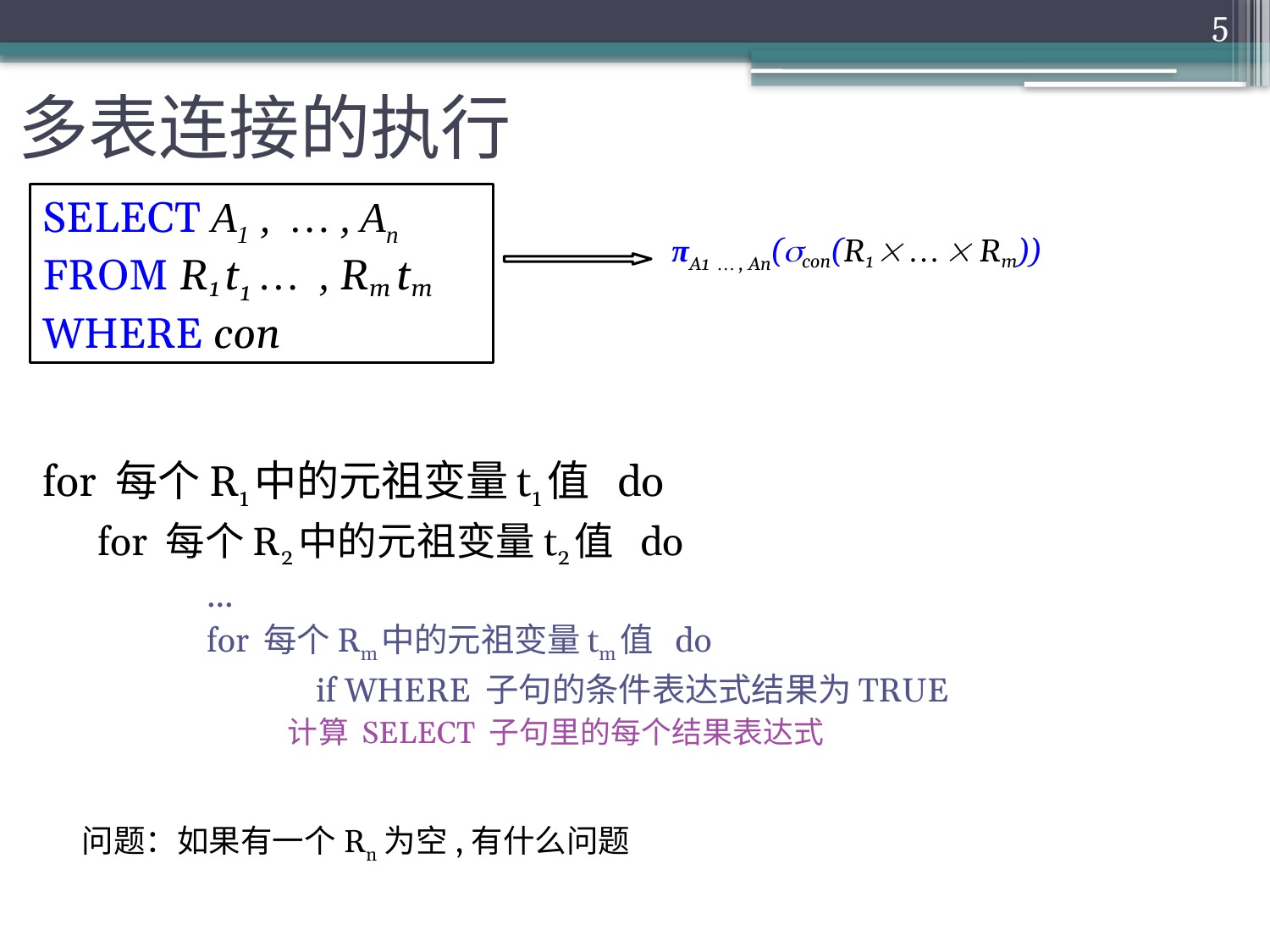

5
# 多表连接的执行
SELECT A1 ,  … , An
FROM R1 t1 …  , Rm tm
WHERE con
πA1  … , An(σcon(R1 × … × Rm))

for 每个R1中的元祖变量t1值  do
for 每个R2中的元祖变量t2值  do
...
for 每个Rm中的元祖变量tm值  do
 	if WHERE 子句的条件表达式结果为TRUE
   计算 SELECT 子句里的每个结果表达式
问题：如果有一个Rn为空,有什么问题